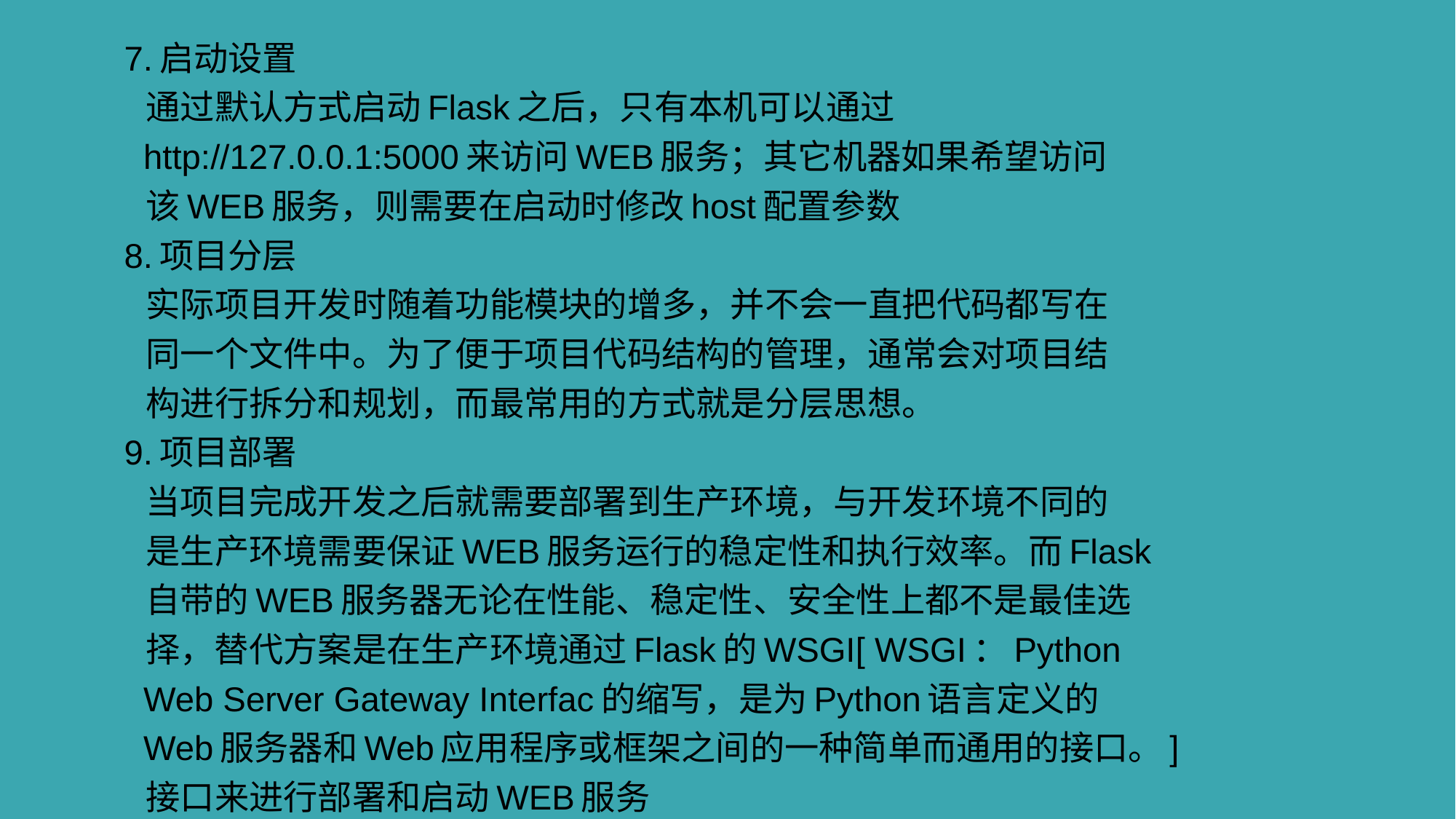

7.启动设置
  通过默认方式启动Flask之后，只有本机可以通过
  http://127.0.0.1:5000来访问WEB服务；其它机器如果希望访问
  该WEB服务，则需要在启动时修改host配置参数
8.项目分层
  实际项目开发时随着功能模块的增多，并不会一直把代码都写在
  同一个文件中。为了便于项目代码结构的管理，通常会对项目结
  构进行拆分和规划，而最常用的方式就是分层思想。
9.项目部署
  当项目完成开发之后就需要部署到生产环境，与开发环境不同的
  是生产环境需要保证WEB服务运行的稳定性和执行效率。而Flask
  自带的WEB服务器无论在性能、稳定性、安全性上都不是最佳选
  择，替代方案是在生产环境通过Flask的WSGI[ WSGI：Python
  Web Server Gateway Interfac的缩写，是为Python语言定义的
  Web服务器和Web应用程序或框架之间的一种简单而通用的接口。]
  接口来进行部署和启动WEB服务